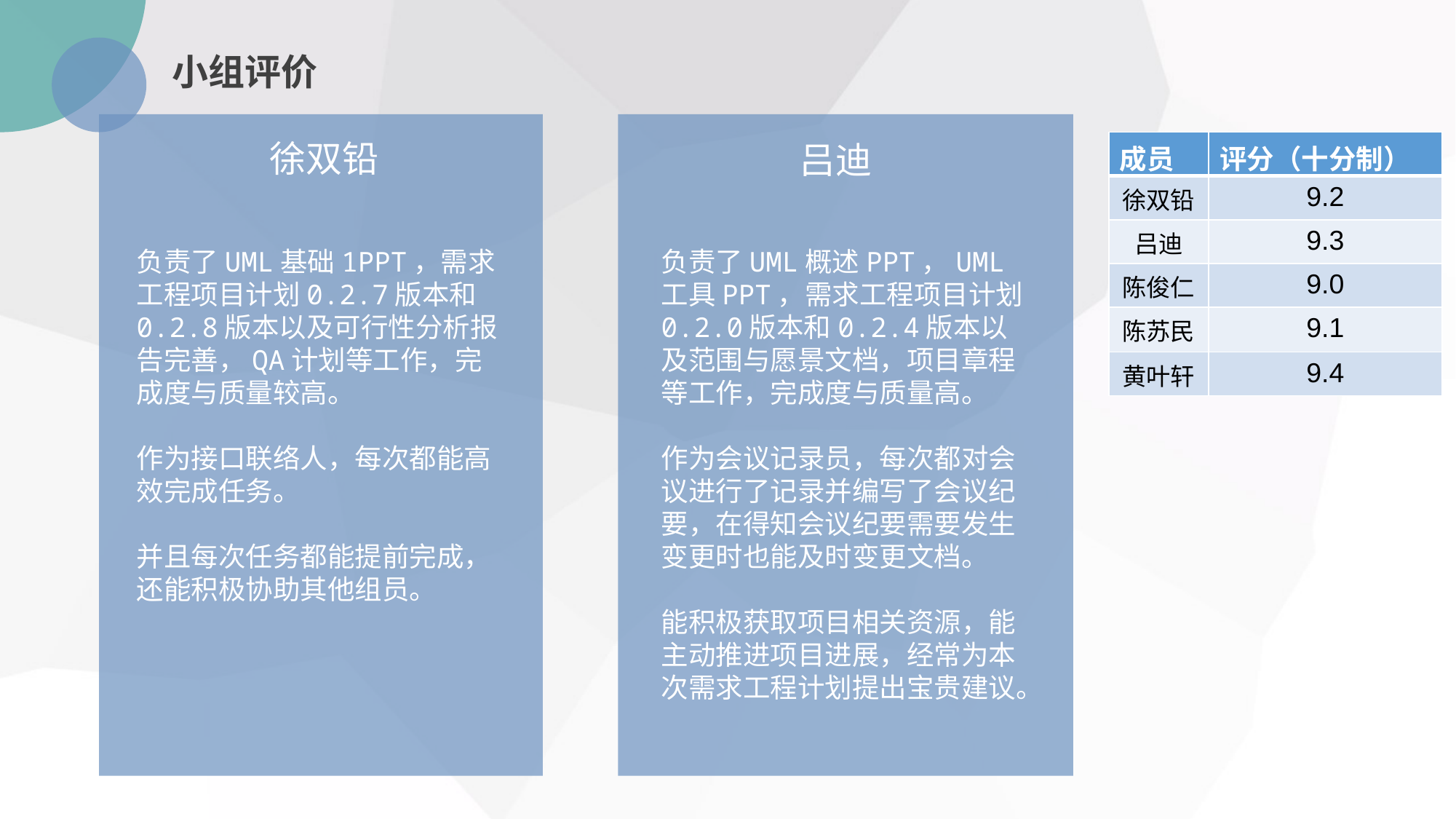

小组评价

徐双铅
吕迪
| 成员 | 评分（十分制） |
| --- | --- |
| 徐双铅 | 9.2 |
| 吕迪 | 9.3 |
| 陈俊仁 | 9.0 |
| 陈苏民 | 9.1 |
| 黄叶轩 | 9.4 |
负责了UML基础1PPT，需求工程项目计划0.2.7版本和0.2.8版本以及可行性分析报告完善，QA计划等工作，完成度与质量较高。

作为接口联络人，每次都能高效完成任务。

并且每次任务都能提前完成，还能积极协助其他组员。

负责了UML概述PPT，UML工具PPT，需求工程项目计划0.2.0版本和0.2.4版本以及范围与愿景文档，项目章程等工作，完成度与质量高。

作为会议记录员，每次都对会议进行了记录并编写了会议纪要，在得知会议纪要需要发生变更时也能及时变更文档。

能积极获取项目相关资源，能主动推进项目进展，经常为本次需求工程计划提出宝贵建议。